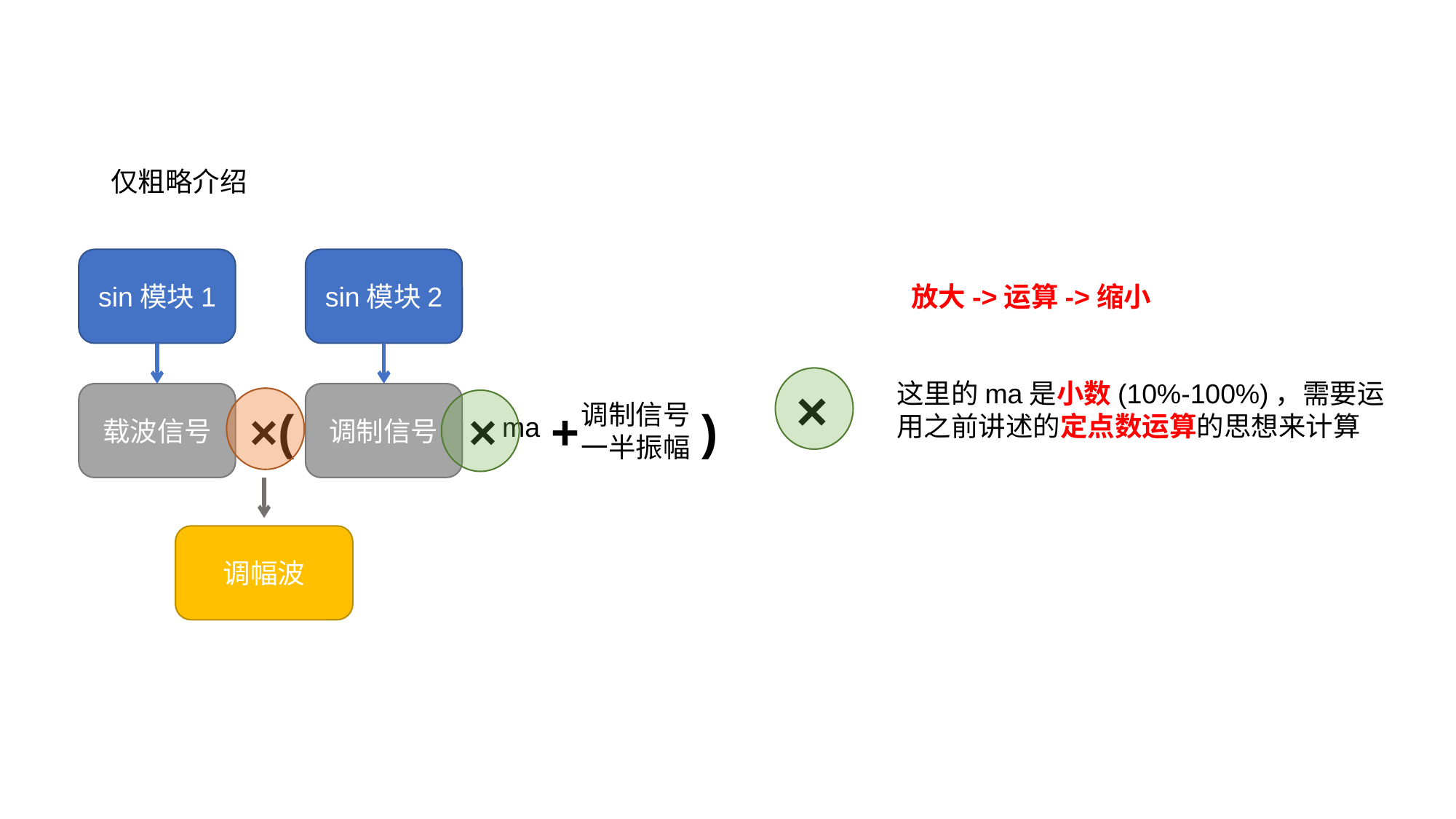

# AM-调幅波
仅粗略介绍

sin模块1
sin模块2
放大->运算->缩小

×
这里的ma是小数(10%-100%)，需要运用之前讲述的定点数运算的思想来计算
载波信号
调制信号

调制信号一半振幅
×    +              )
×(
ma
调幅波